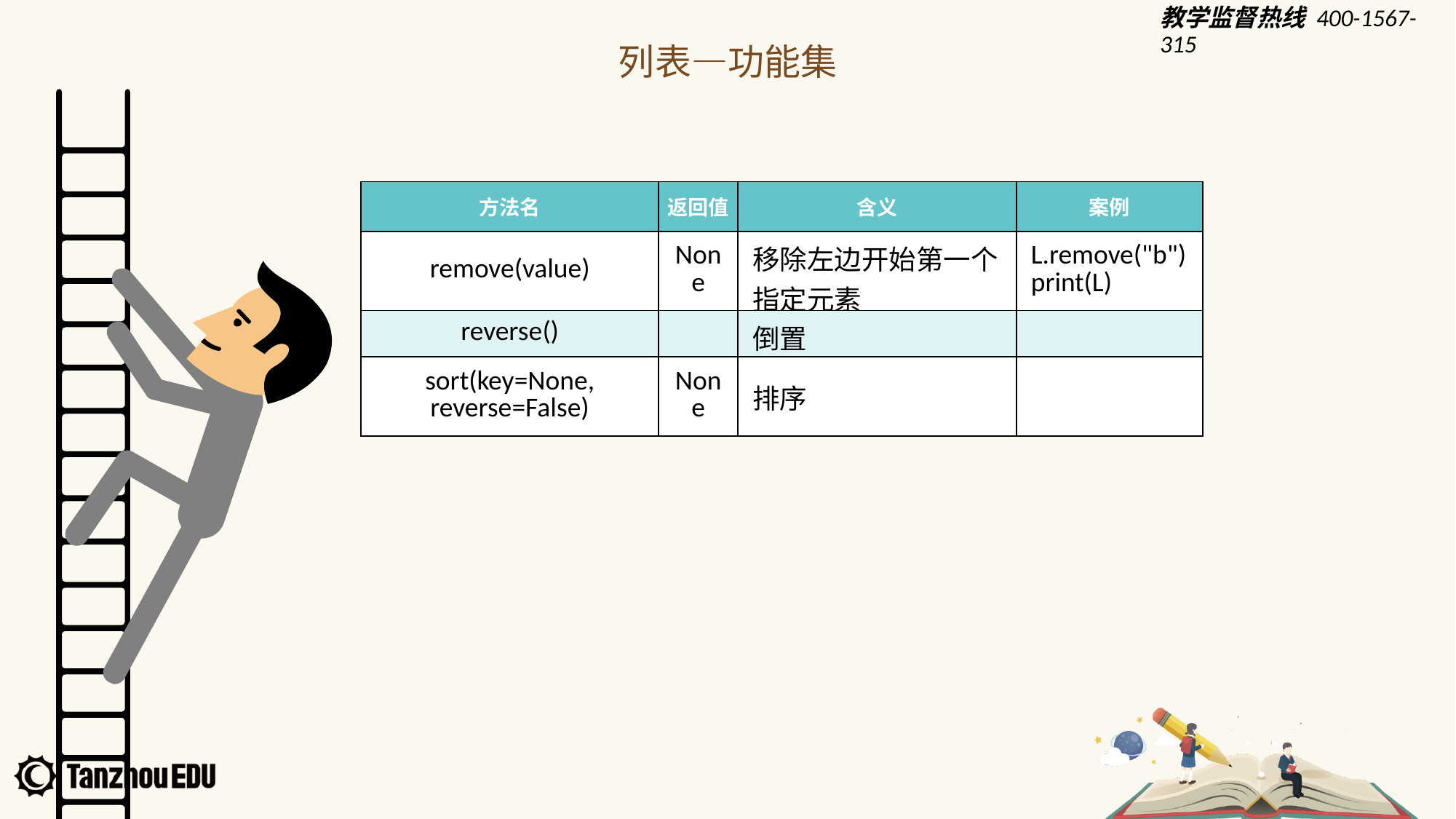

列表—功能集

| 方法名 | 返回值 | 含义 | 案例 |
| --- | --- | --- | --- |
| remove(value) | None | 移除左边开始第一个指定元素 | L.remove("b") print(L) |
| reverse() |  | 倒置 |  |
| sort(key=None, reverse=False) | None | 排序 |  |